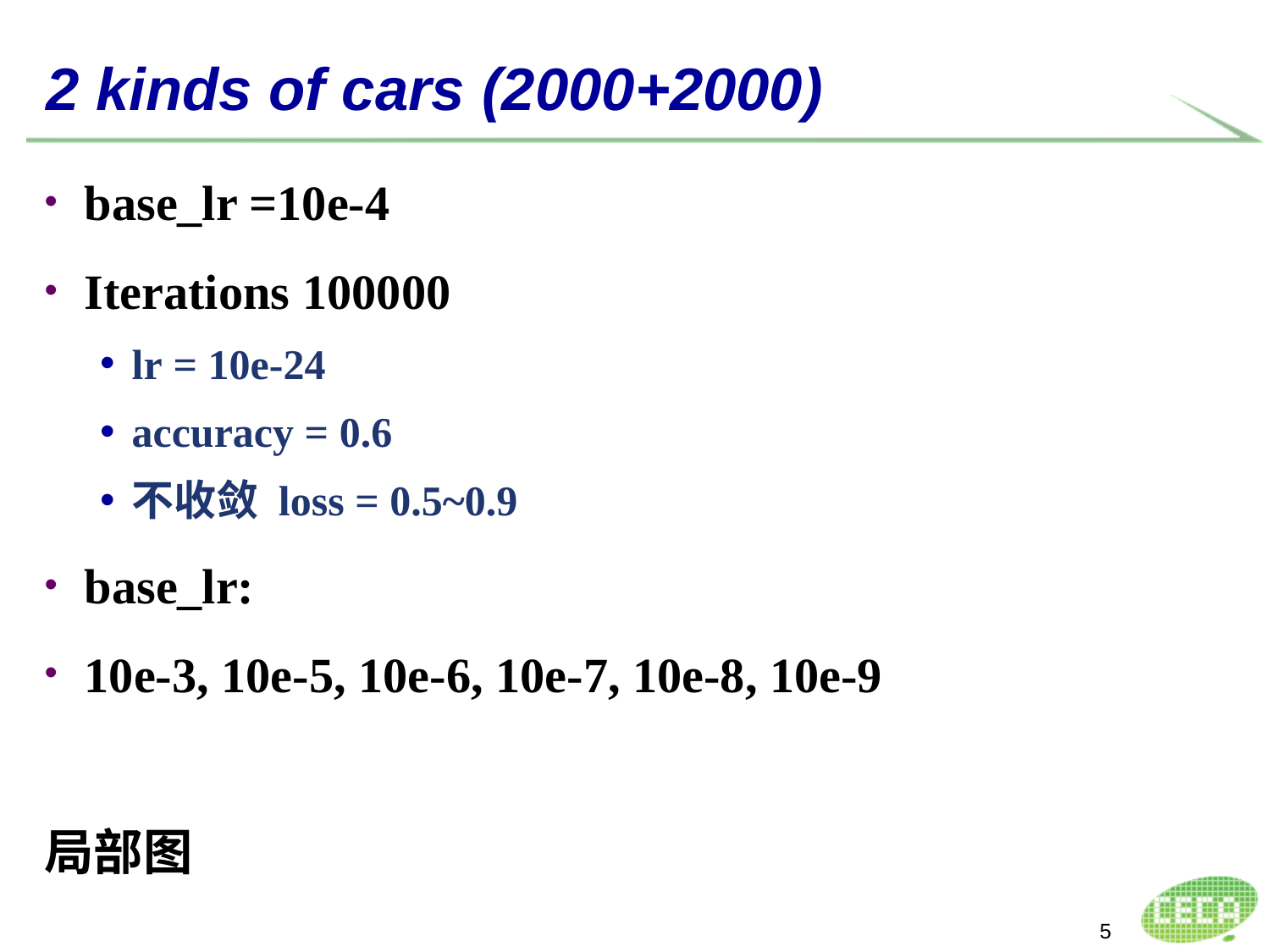

# 2 kinds of cars (2000+2000)
base_lr =10e-4
Iterations 100000
lr = 10e-24
accuracy = 0.6
不收敛 loss = 0.5~0.9
base_lr:
10e-3, 10e-5, 10e-6, 10e-7, 10e-8, 10e-9

局部图